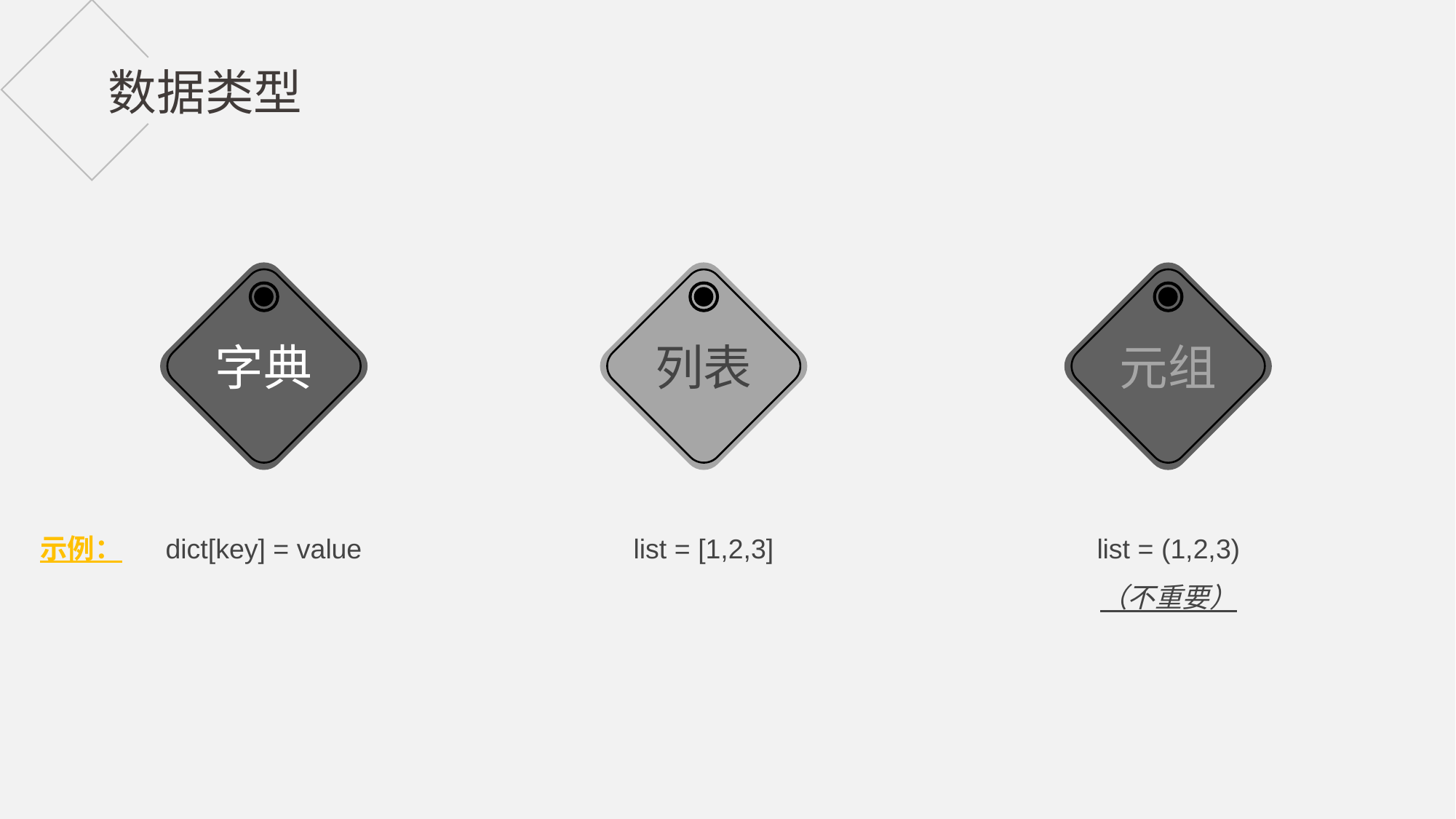

数据类型
字典

列表

元组

示例：
dict[key] = value
list = [1,2,3]
list = (1,2,3)
（不重要）